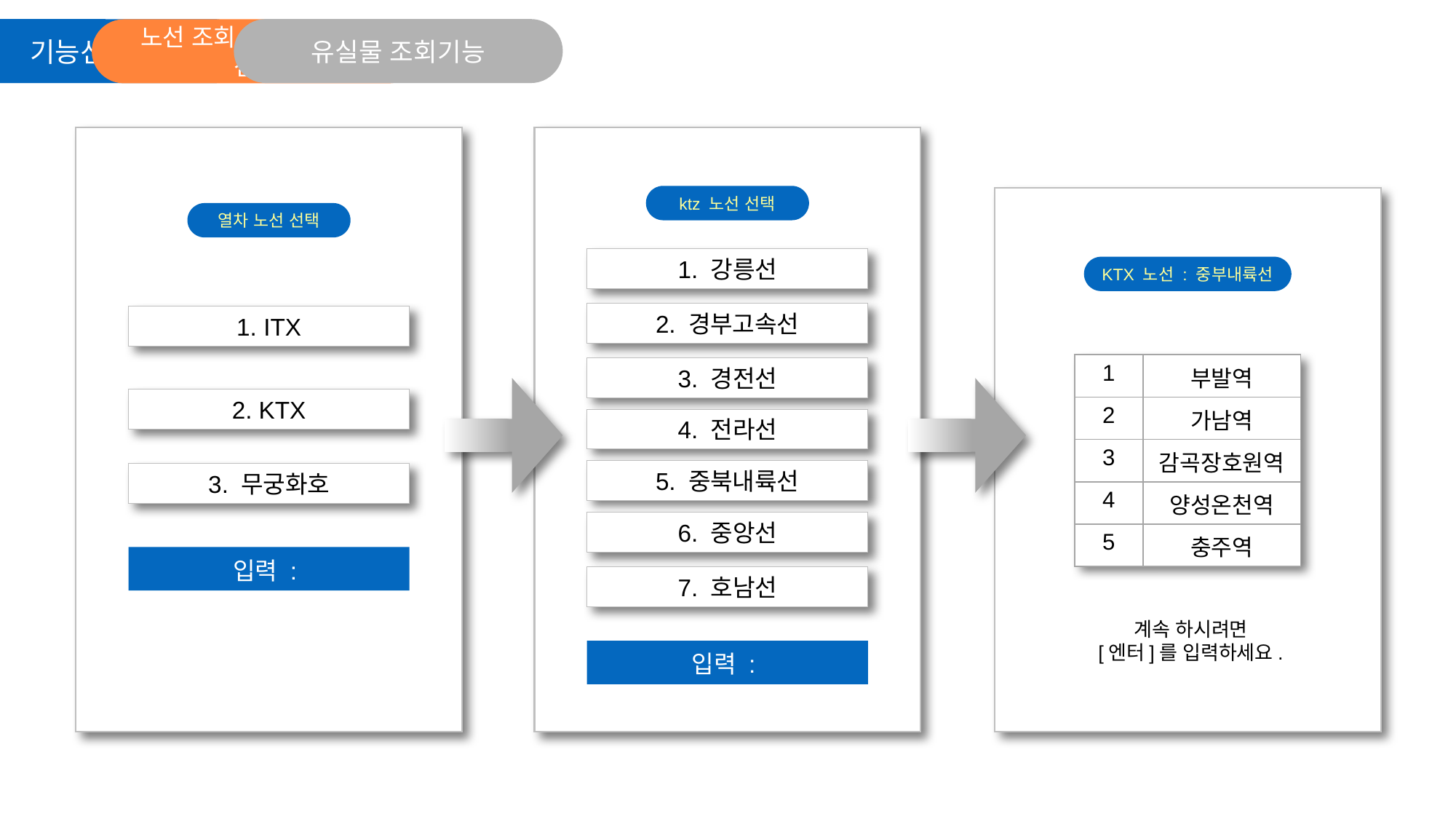

유실물 조회기능
기능선택화면
노선 조회/유실물 조회
선택

ktz 노선 선택

열차 노선 선택
1. 강릉선
KTX 노선 : 중부내륙선
2. 경부고속선
1. ITX
| 1 | 부발역 |
| --- | --- |
| 2 | 가남역 |
| 3 | 감곡장호원역 |
| 4 | 양성온천역 |
| 5 | 충주역 |
3. 경전선

2. KTX
4. 전라선
5. 중북내륙선
3. 무궁화호
6. 중앙선
입력 :
7. 호남선
계속 하시려면
[엔터]를 입력하세요.
입력 :